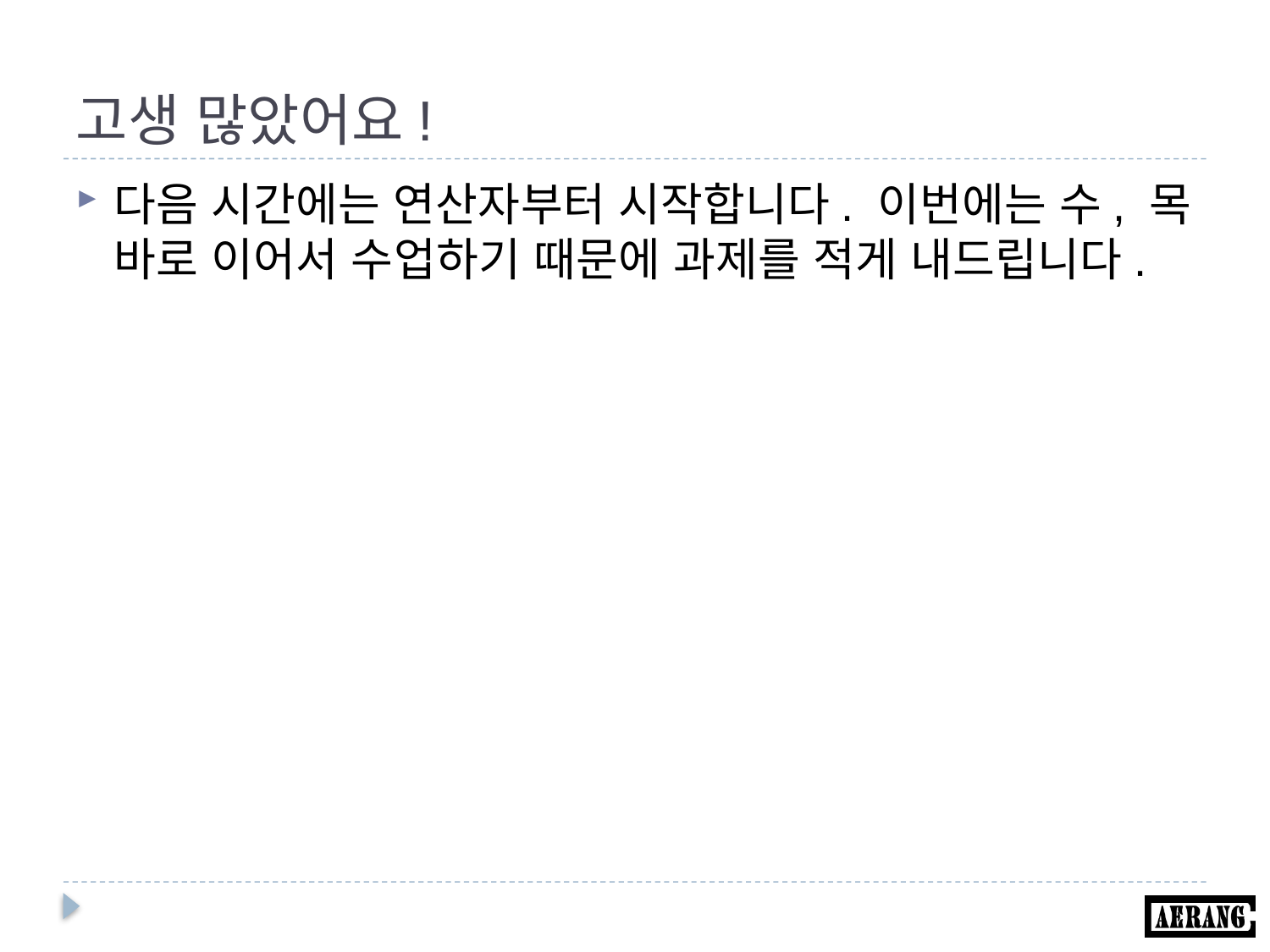

# 고생 많았어요!
다음 시간에는 연산자부터 시작합니다. 이번에는 수, 목 바로 이어서 수업하기 때문에 과제를 적게 내드립니다.